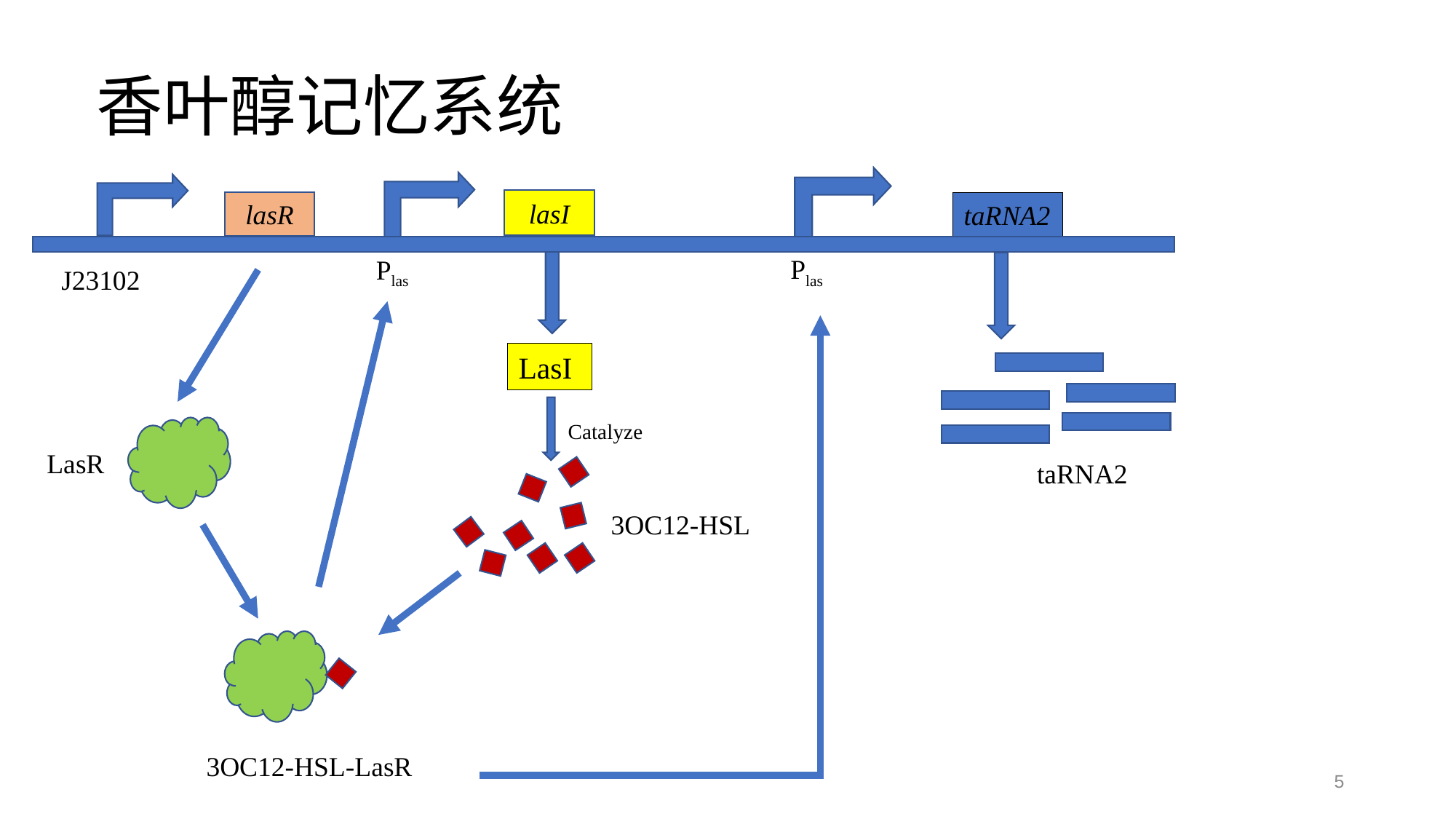

# 香叶醇记忆系统

lasI
lasR
taRNA2

Plas
Plas
J23102

LasI

Catalyze

LasR
taRNA2

3OC12-HSL

3OC12-HSL-LasR
5